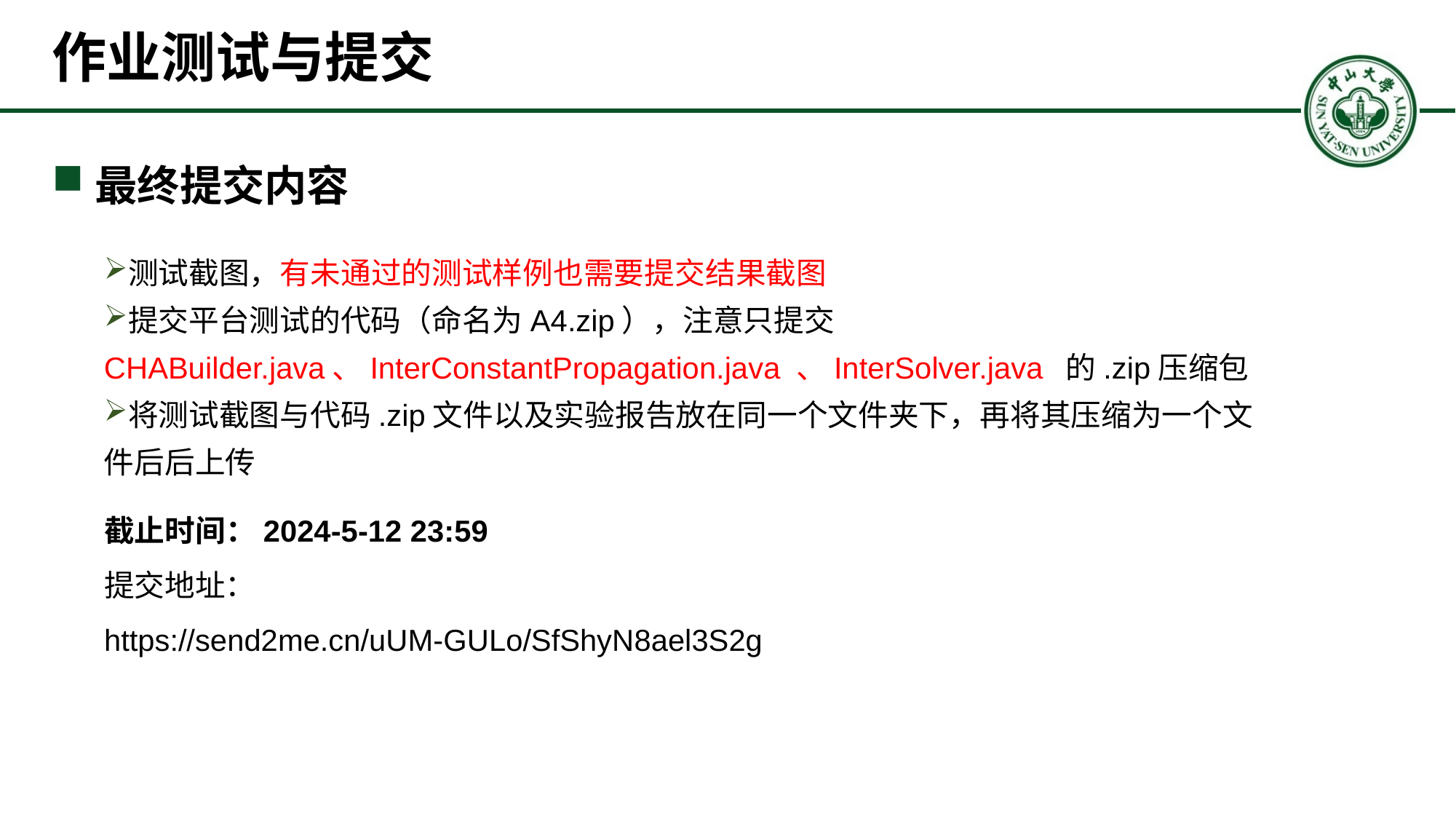

# 作业测试与提交
最终提交内容
测试截图，有未通过的测试样例也需要提交结果截图
提交平台测试的代码（命名为A4.zip），注意只提交CHABuilder.java、InterConstantPropagation.java 、InterSolver.java 的.zip压缩包
将测试截图与代码.zip文件以及实验报告放在同一个文件夹下，再将其压缩为一个文件后后上传
截止时间：2024-5-12 23:59
提交地址：
https://send2me.cn/uUM-GULo/SfShyN8ael3S2g